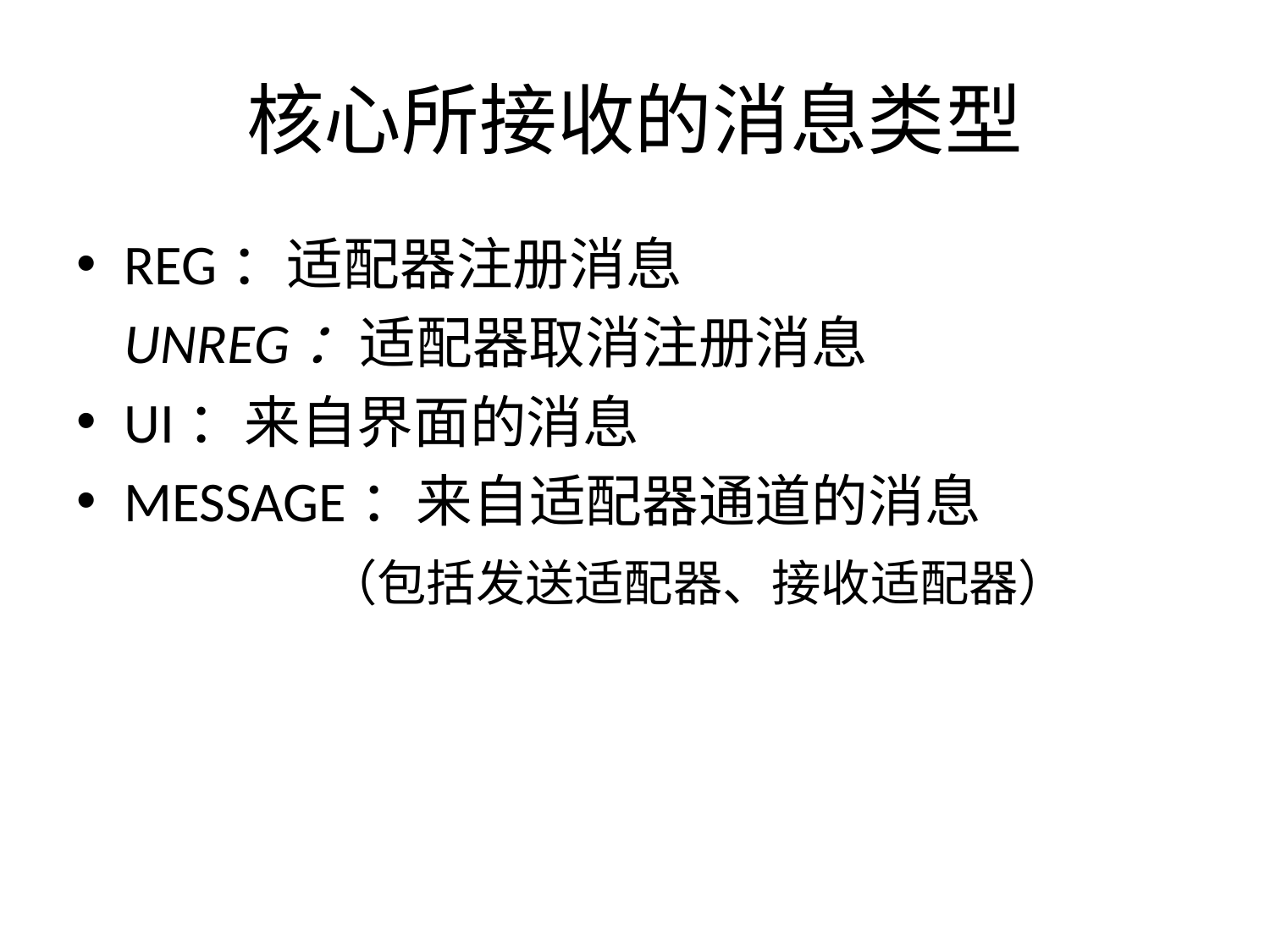

# 核心所接收的消息类型
REG：适配器注册消息
	UNREG：适配器取消注册消息
UI：来自界面的消息
MESSAGE：来自适配器通道的消息
 	               （包括发送适配器、接收适配器）